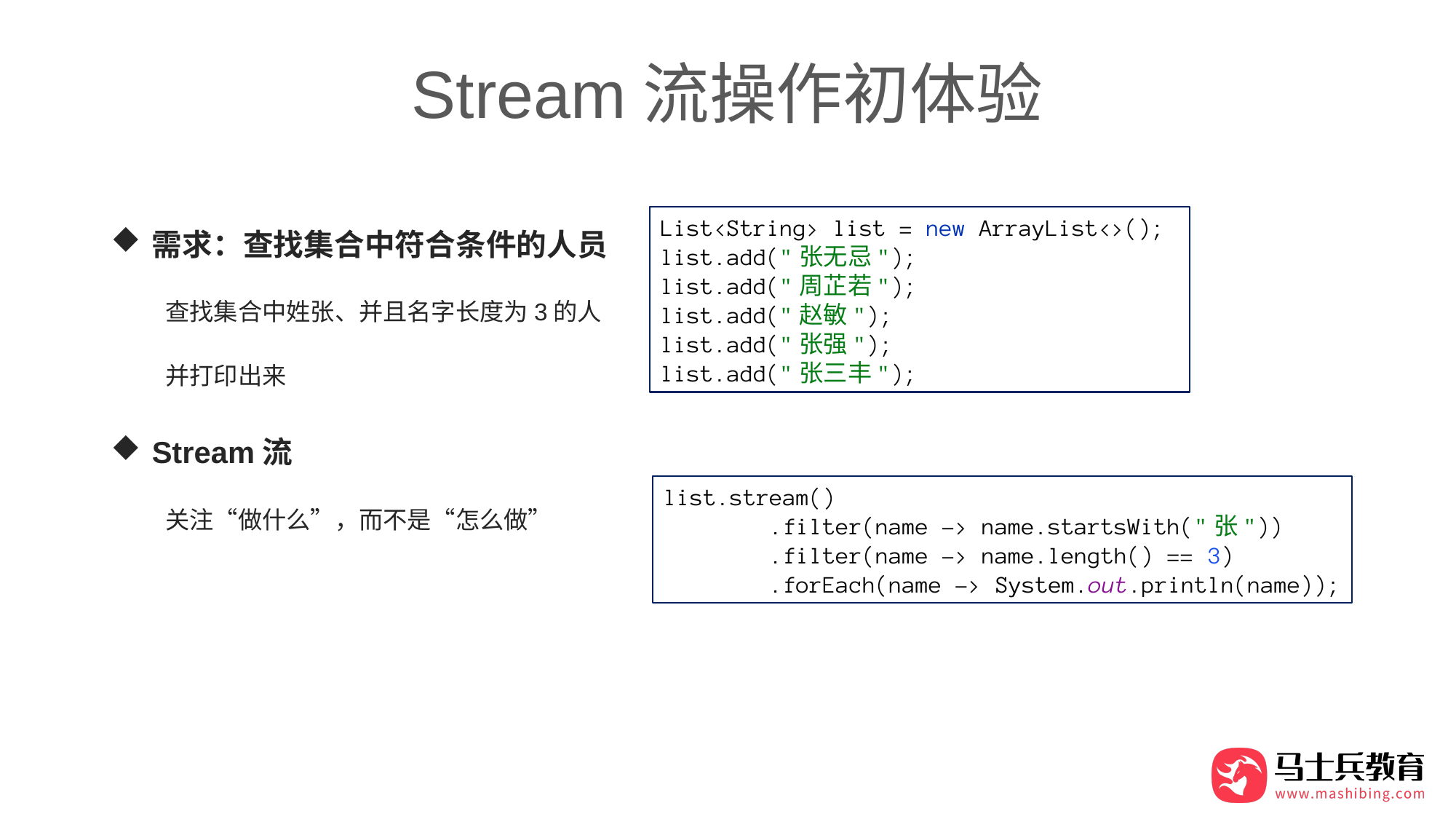

Stream流操作初体验
需求：查找集合中符合条件的人员
查找集合中姓张、并且名字长度为3的人
并打印出来
Stream流
关注“做什么”，而不是“怎么做”
List<String> list = new ArrayList<>();
list.add("张无忌");
list.add("周芷若");
list.add("赵敏");
list.add("张强");
list.add("张三丰");
list.stream()
        .filter(name -> name.startsWith("张"))
        .filter(name -> name.length() == 3)
        .forEach(name -> System.out.println(name));